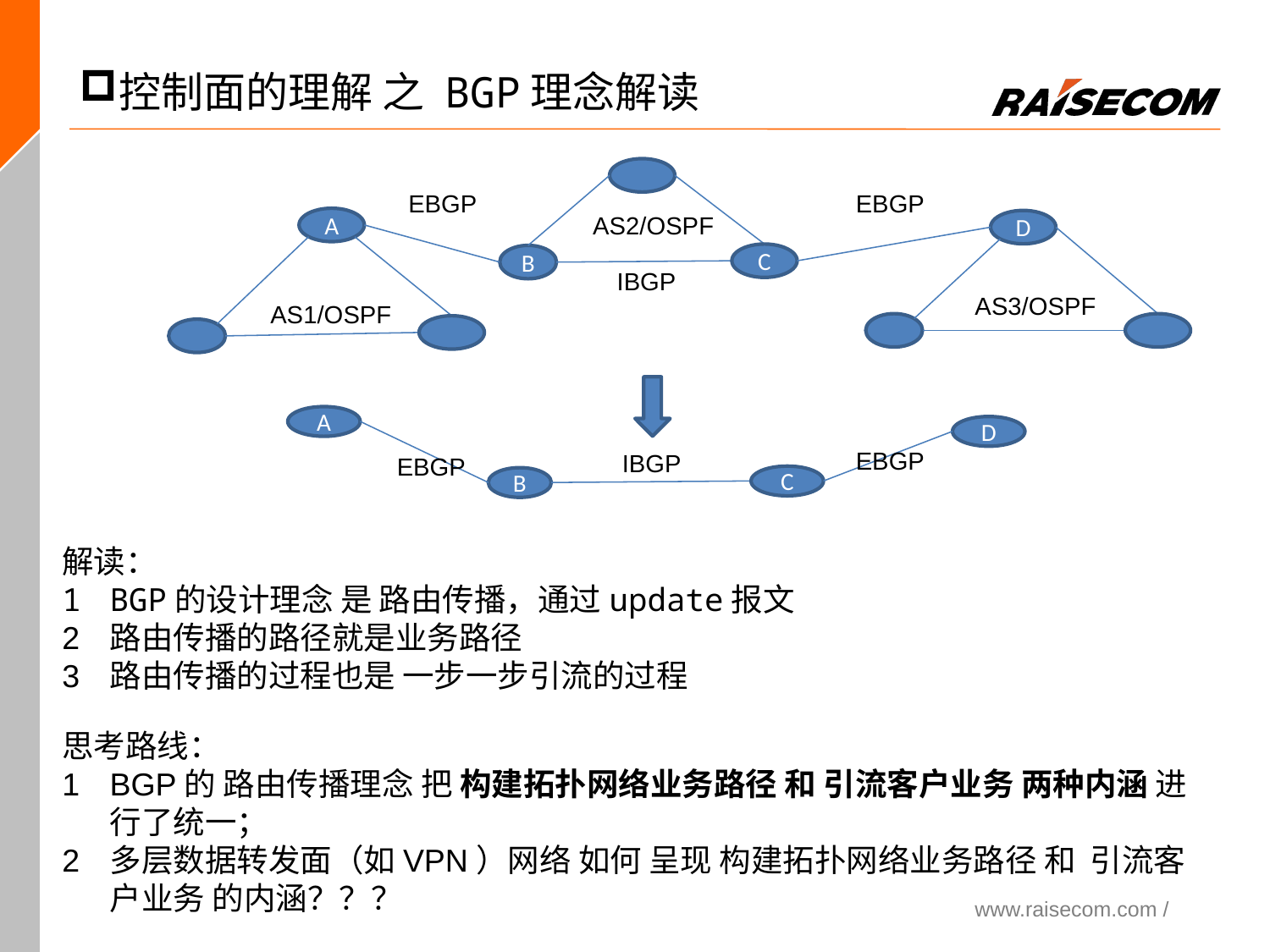

控制面的理解 之 BGP理念解读

EBGP
EBGP
AS2/OSPF
A
D
C
B
IBGP
AS3/OSPF
AS1/OSPF

A
D
EBGP
IBGP
EBGP
C
B
解读：
BGP的设计理念 是 路由传播，通过update报文
路由传播的路径就是业务路径
路由传播的过程也是 一步一步引流的过程
思考路线：
BGP的 路由传播理念 把 构建拓扑网络业务路径 和 引流客户业务 两种内涵 进行了统一；
多层数据转发面（如VPN）网络 如何 呈现 构建拓扑网络业务路径 和  引流客户业务 的内涵？？？